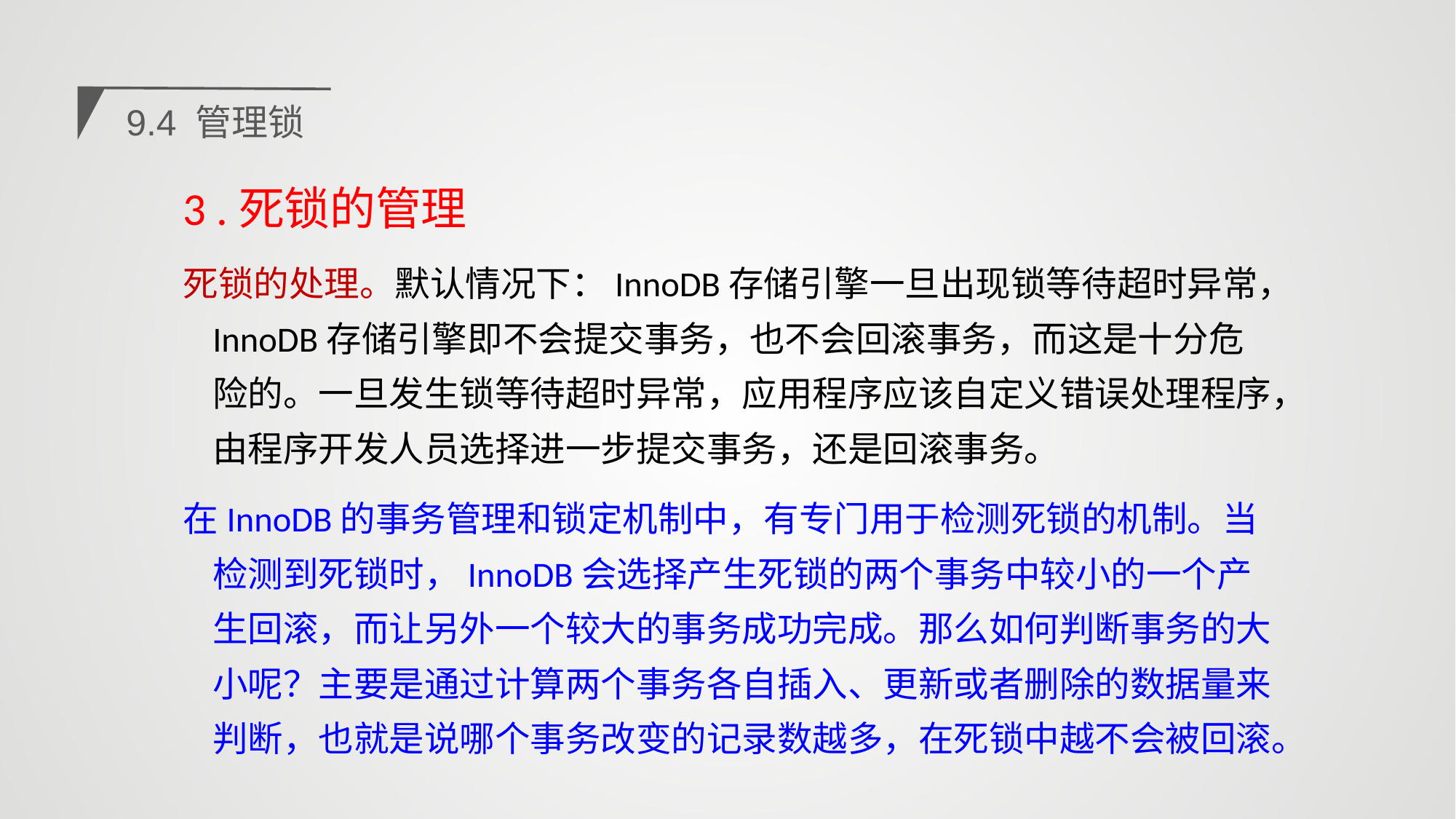

9.4 管理锁

3 .死锁的管理
死锁的处理。默认情况下：InnoDB存储引擎一旦出现锁等待超时异常，InnoDB存储引擎即不会提交事务，也不会回滚事务，而这是十分危险的。一旦发生锁等待超时异常，应用程序应该自定义错误处理程序，由程序开发人员选择进一步提交事务，还是回滚事务。
在InnoDB的事务管理和锁定机制中，有专门用于检测死锁的机制。当检测到死锁时，InnoDB会选择产生死锁的两个事务中较小的一个产生回滚，而让另外一个较大的事务成功完成。那么如何判断事务的大小呢？主要是通过计算两个事务各自插入、更新或者删除的数据量来判断，也就是说哪个事务改变的记录数越多，在死锁中越不会被回滚。